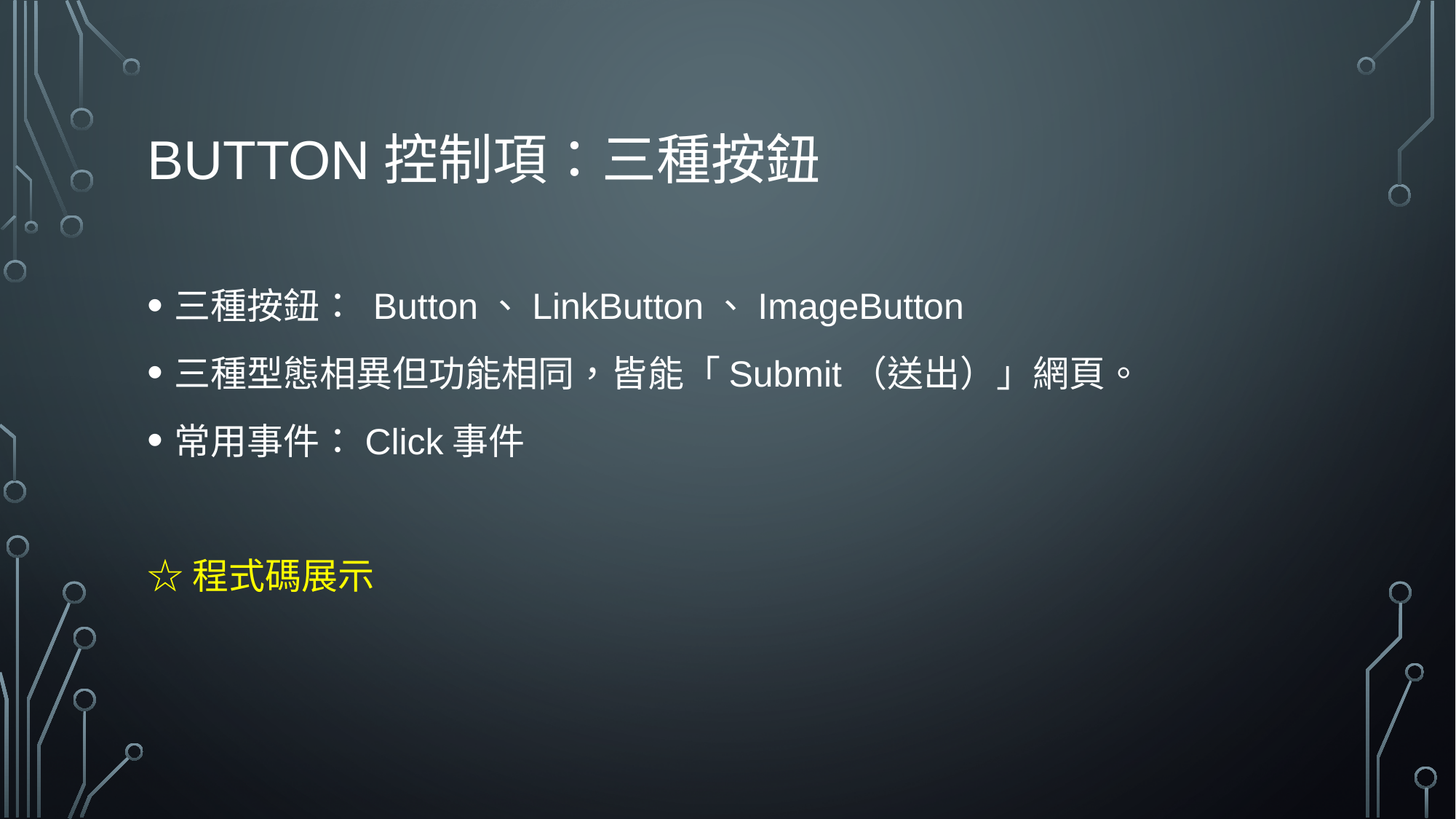

# button控制項：三種按鈕
三種按鈕： Button、LinkButton、ImageButton
三種型態相異但功能相同，皆能「Submit（送出）」網頁。
常用事件：Click事件

☆程式碼展示